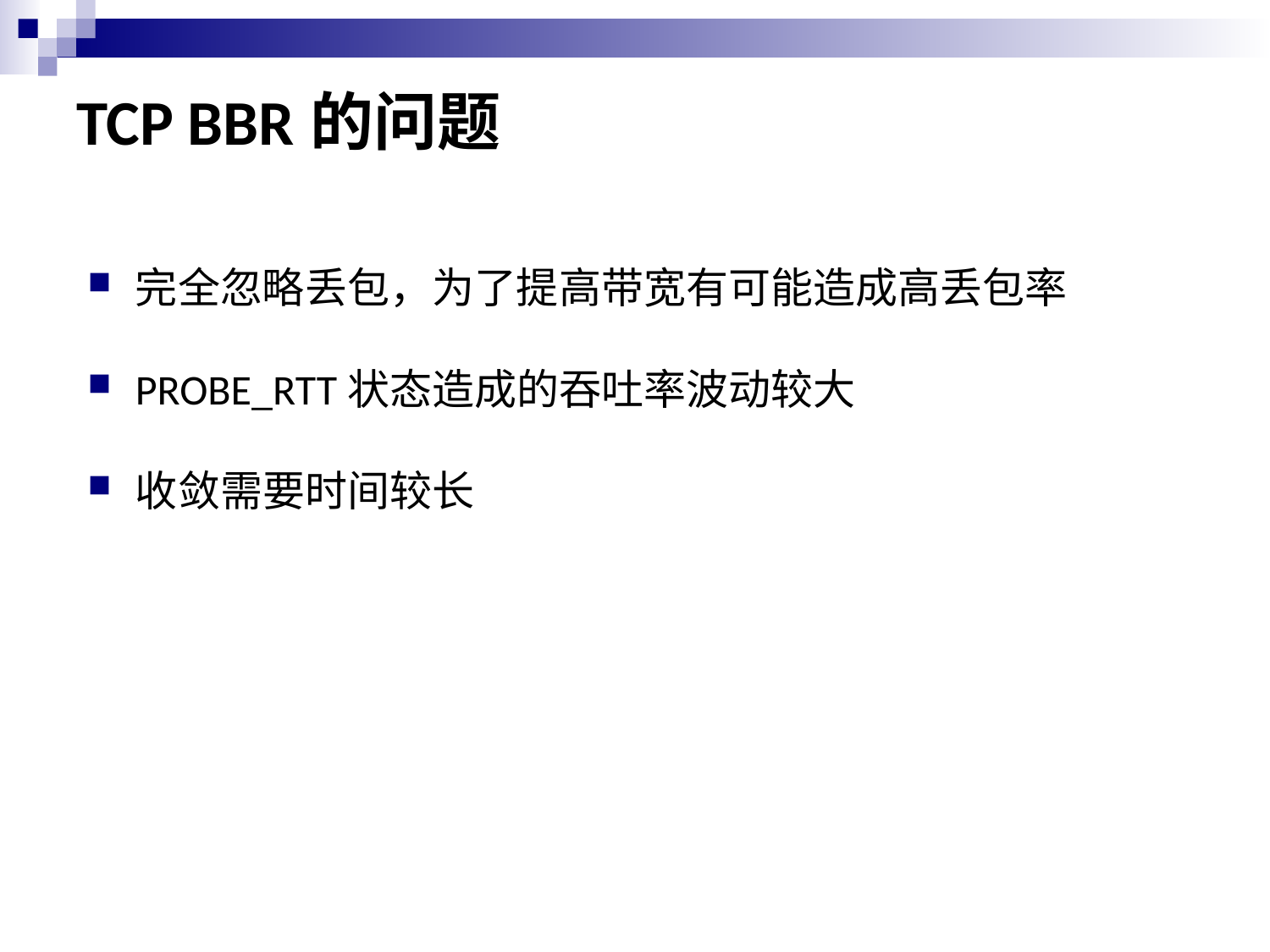

# TCP BBR的问题
完全忽略丢包，为了提高带宽有可能造成高丢包率
PROBE_RTT状态造成的吞吐率波动较大
收敛需要时间较长
38